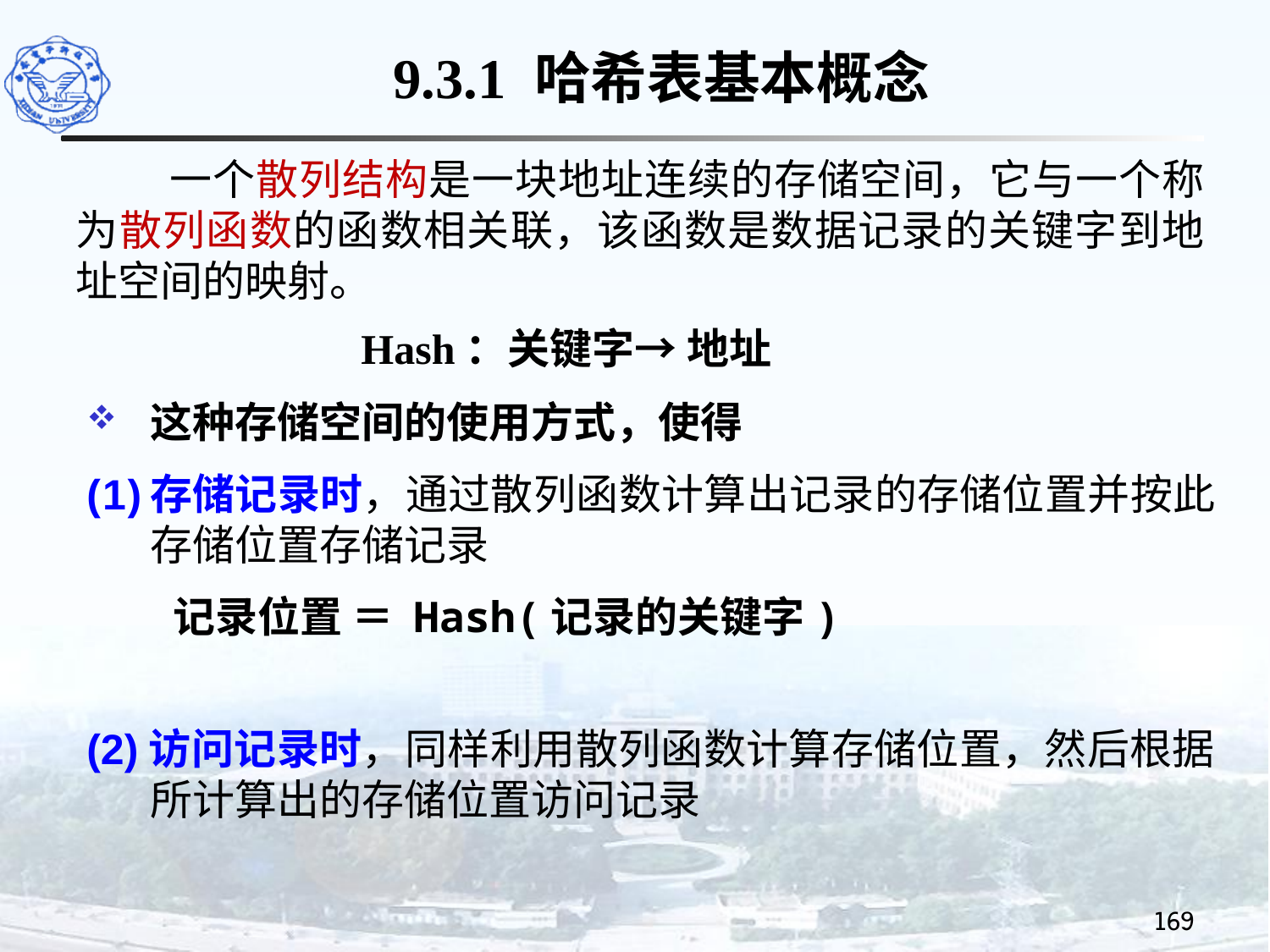

9.3.1 哈希表基本概念
        一个散列结构是一块地址连续的存储空间，它与一个称为散列函数的函数相关联，该函数是数据记录的关键字到地址空间的映射。
         Hash：关键字→ 地址
这种存储空间的使用方式，使得
存储记录时，通过散列函数计算出记录的存储位置并按此存储位置存储记录
        记录位置 ＝ Hash(记录的关键字)
(2)访问记录时，同样利用散列函数计算存储位置，然后根据所计算出的存储位置访问记录
169